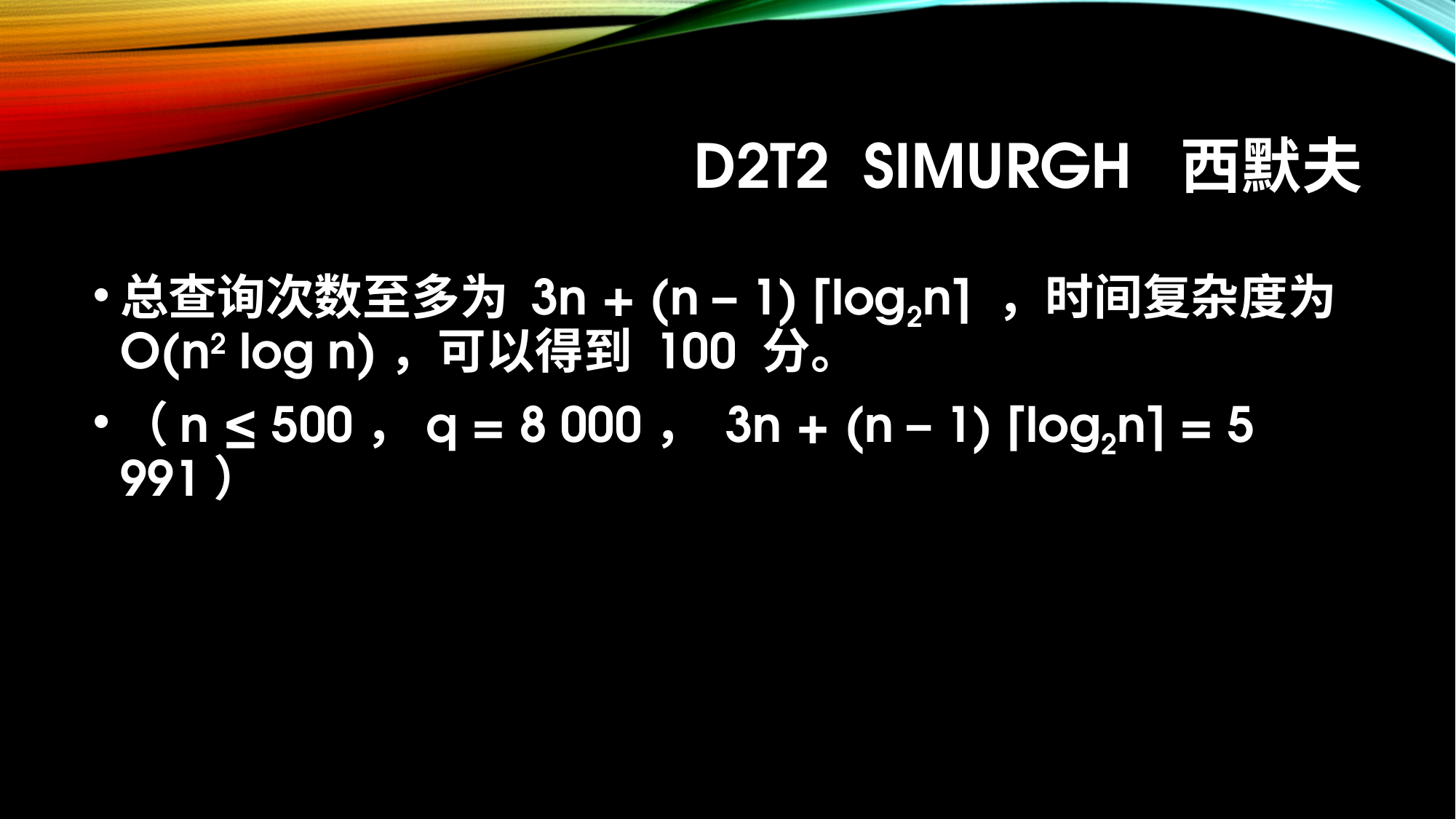

# D2T2  Simurgh  西默夫
总查询次数至多为 3n + (n – 1) ⌈log2n⌉ ，时间复杂度为 O(n2 log n)，可以得到 100 分。
（n ≤ 500，q = 8 000， 3n + (n – 1) ⌈log2n⌉ = 5 991）